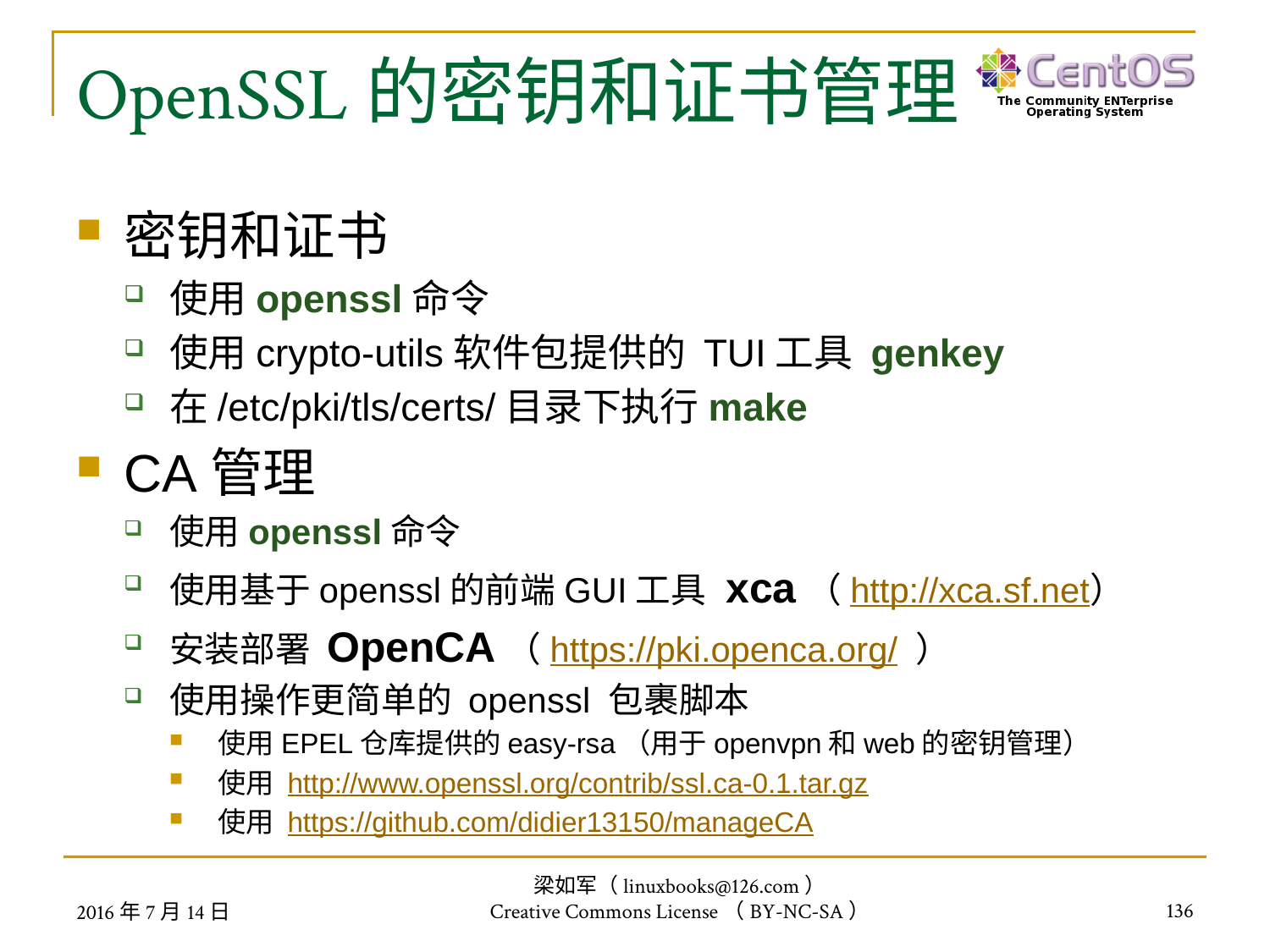

# OpenSSL的密钥和证书管理
密钥和证书
使用openssl命令
使用crypto-utils软件包提供的 TUI工具 genkey
在/etc/pki/tls/certs/目录下执行make
CA管理
使用openssl命令
使用基于openssl的前端GUI工具 xca（http://xca.sf.net）
安装部署 OpenCA（https://pki.openca.org/ ）
使用操作更简单的 openssl 包裹脚本
使用EPEL仓库提供的easy-rsa（用于openvpn和web的密钥管理）
使用 http://www.openssl.org/contrib/ssl.ca-0.1.tar.gz
使用 https://github.com/didier13150/manageCA

梁如军（linuxbooks@126.com）
Creative Commons License（BY-NC-SA）
2016年7月14日
136